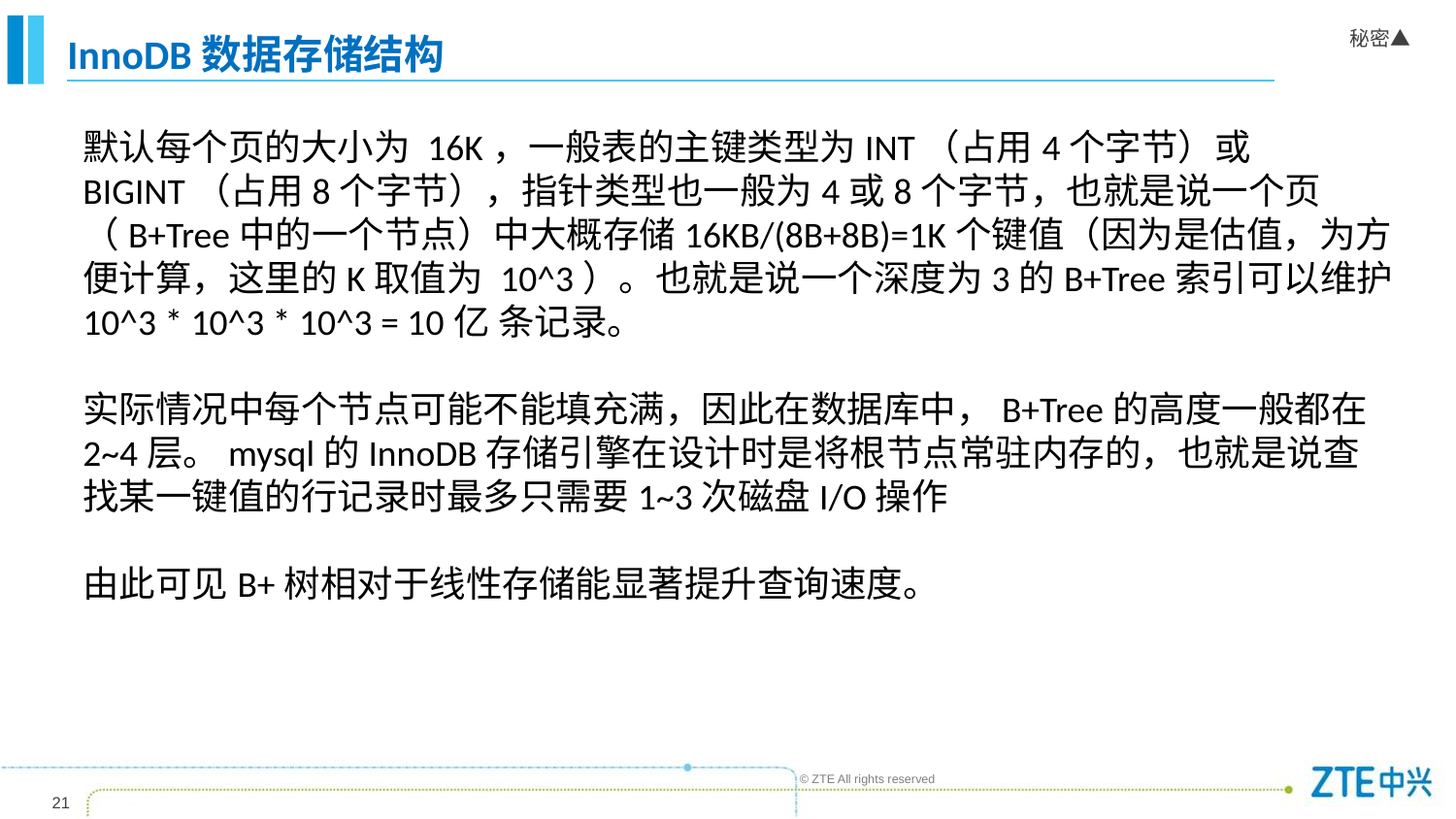

# InnoDB数据存储结构
默认每个页的大小为 16K，一般表的主键类型为INT（占用4个字节）或BIGINT（占用8个字节），指针类型也一般为4或8个字节，也就是说一个页（B+Tree中的一个节点）中大概存储16KB/(8B+8B)=1K个键值（因为是估值，为方便计算，这里的K取值为 10^3）。也就是说一个深度为3的B+Tree索引可以维护10^3 * 10^3 * 10^3 = 10亿 条记录。

实际情况中每个节点可能不能填充满，因此在数据库中，B+Tree的高度一般都在2~4层。mysql的InnoDB存储引擎在设计时是将根节点常驻内存的，也就是说查找某一键值的行记录时最多只需要1~3次磁盘I/O操作

由此可见B+树相对于线性存储能显著提升查询速度。